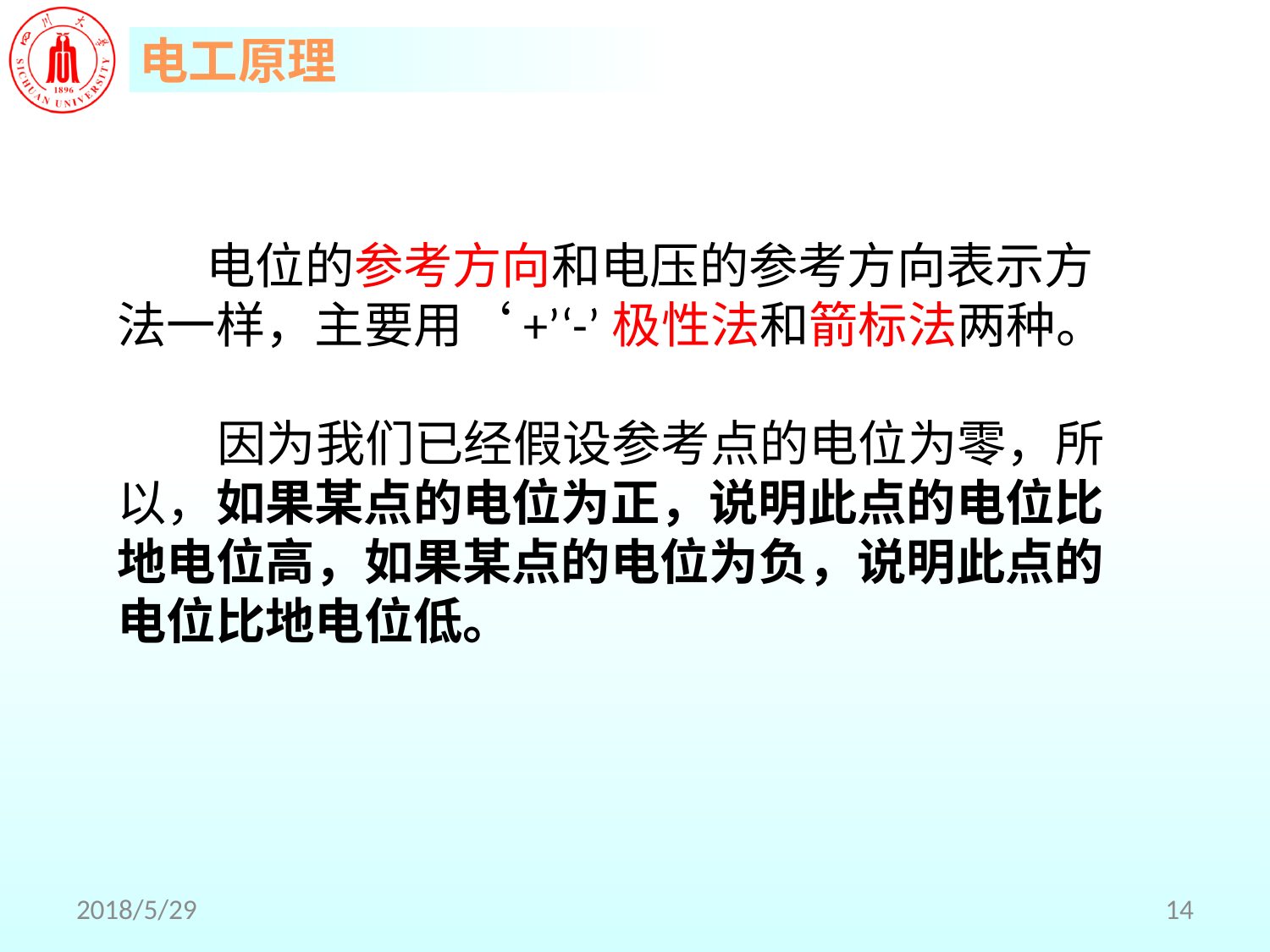

电位的参考方向和电压的参考方向表示方法一样，主要用‘+’‘-’极性法和箭标法两种。

        因为我们已经假设参考点的电位为零，所以，如果某点的电位为正，说明此点的电位比地电位高，如果某点的电位为负，说明此点的电位比地电位低。
2018/5/29
14